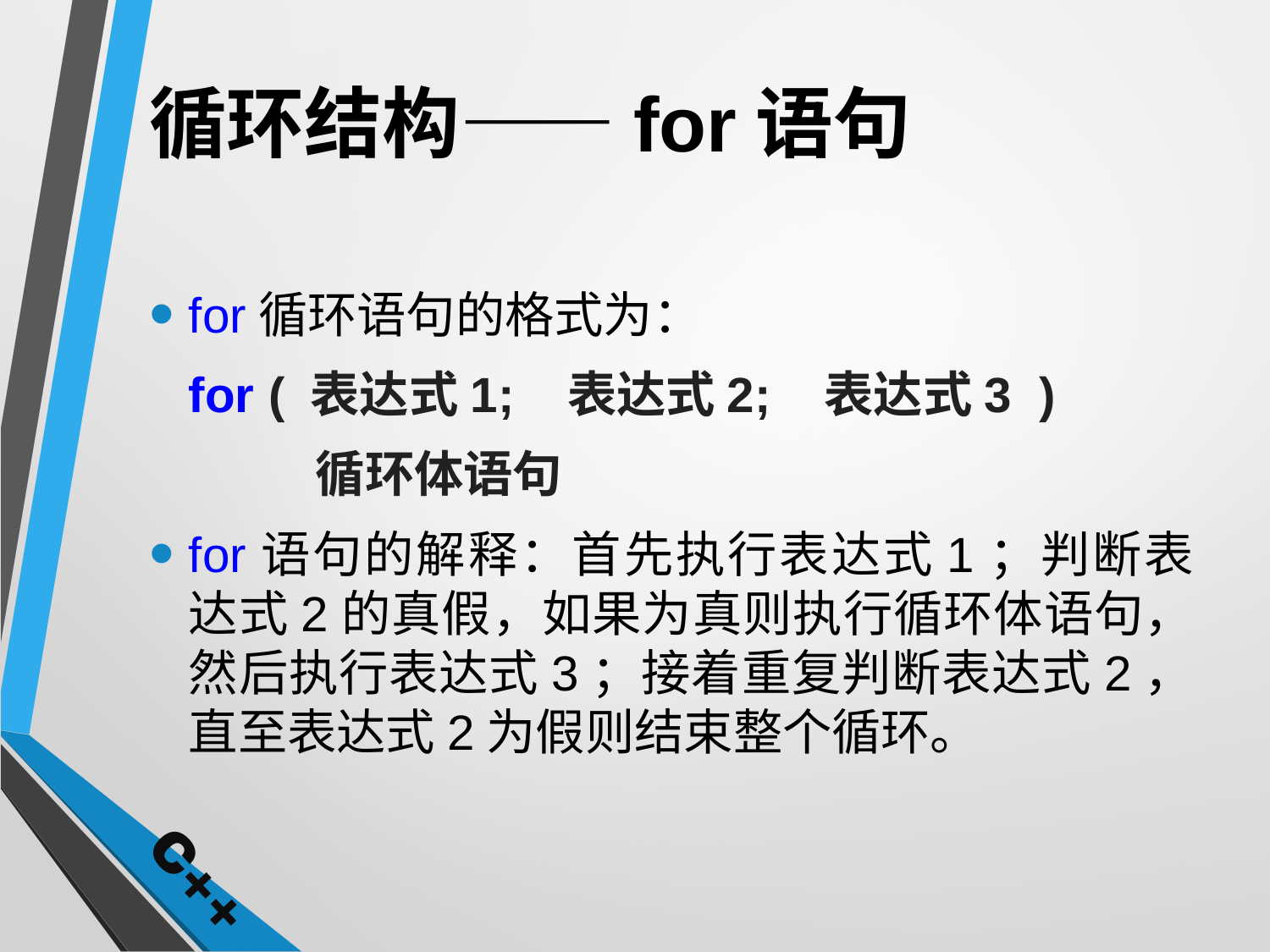

# 循环结构——for语句
for循环语句的格式为：
	for ( 表达式1;   表达式2;   表达式3  )
		循环体语句
for语句的解释：首先执行表达式1；判断表达式2的真假，如果为真则执行循环体语句，然后执行表达式3；接着重复判断表达式2，直至表达式2为假则结束整个循环。